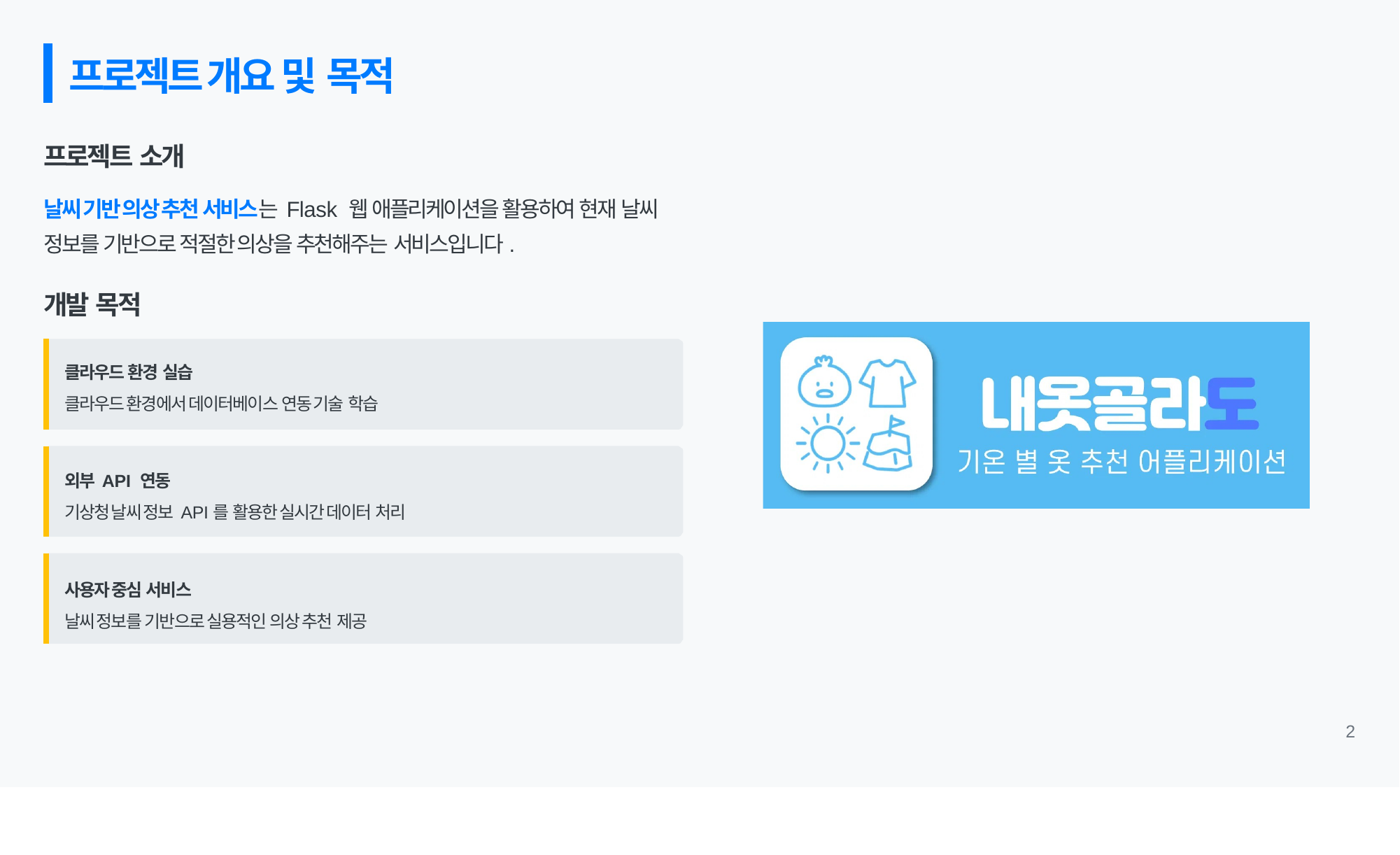

# 프로젝트 개요 및 목적
프로젝트 소개
날씨 기반 의상 추천 서비스는 Flask 웹 애플리케이션을 활용하여 현재  날씨 정보를 기반으로 적절한 의상을 추천해주는 서비스입니다.

개발 목적

클라우드 환경 실습
클라우드 환경에서 데이터베이스 연동 기술 학습

외부 API 연동
기상청 날씨 정보 API를 활용한 실시간 데이터 처리

사용자 중심 서비스
날씨 정보를 기반으로 실용적인 의상 추천 제공

2